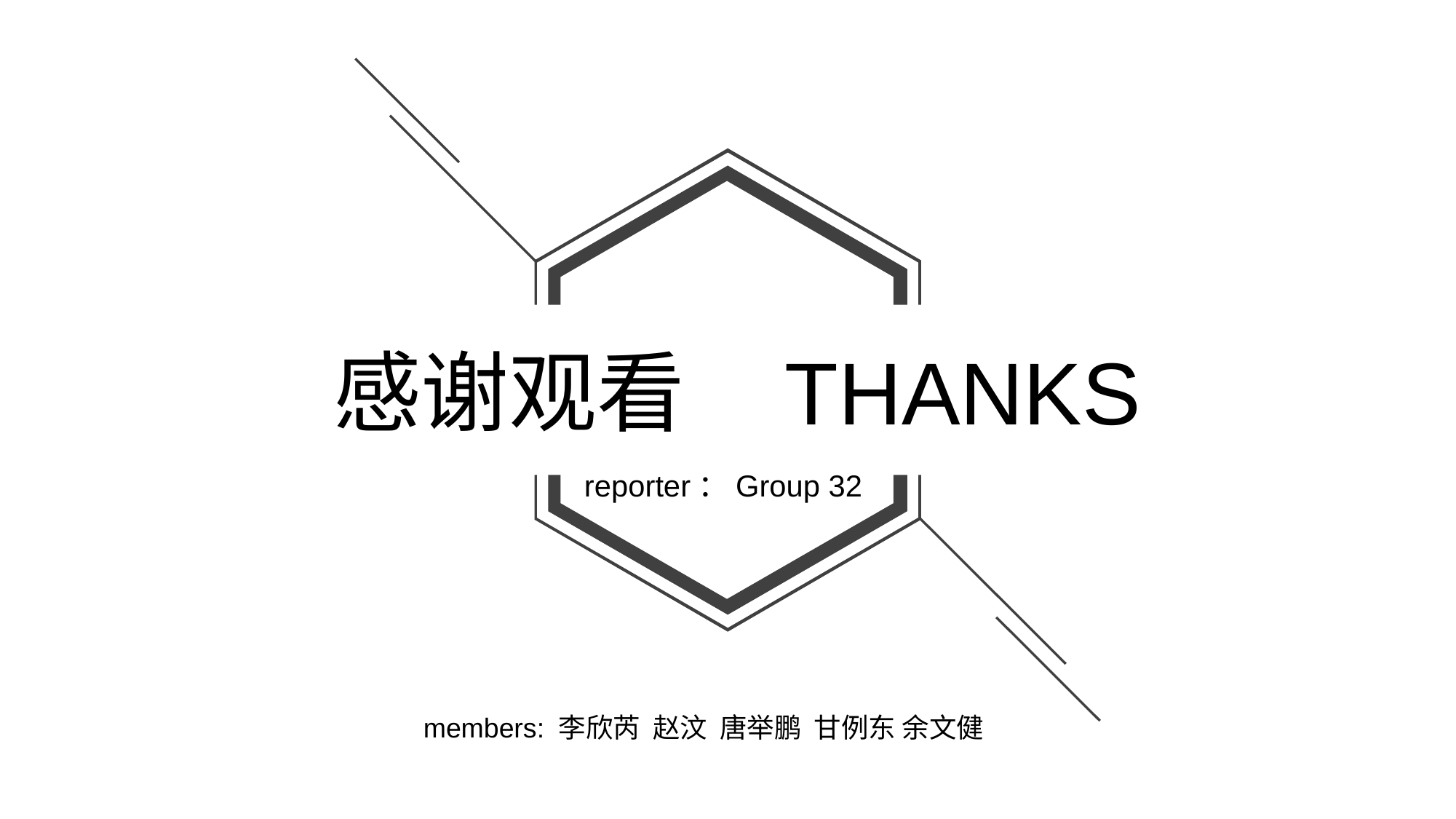

感谢观看    THANKS
reporter：Group 32

members: 李欣芮  赵汶  唐举鹏  甘例东 余文健